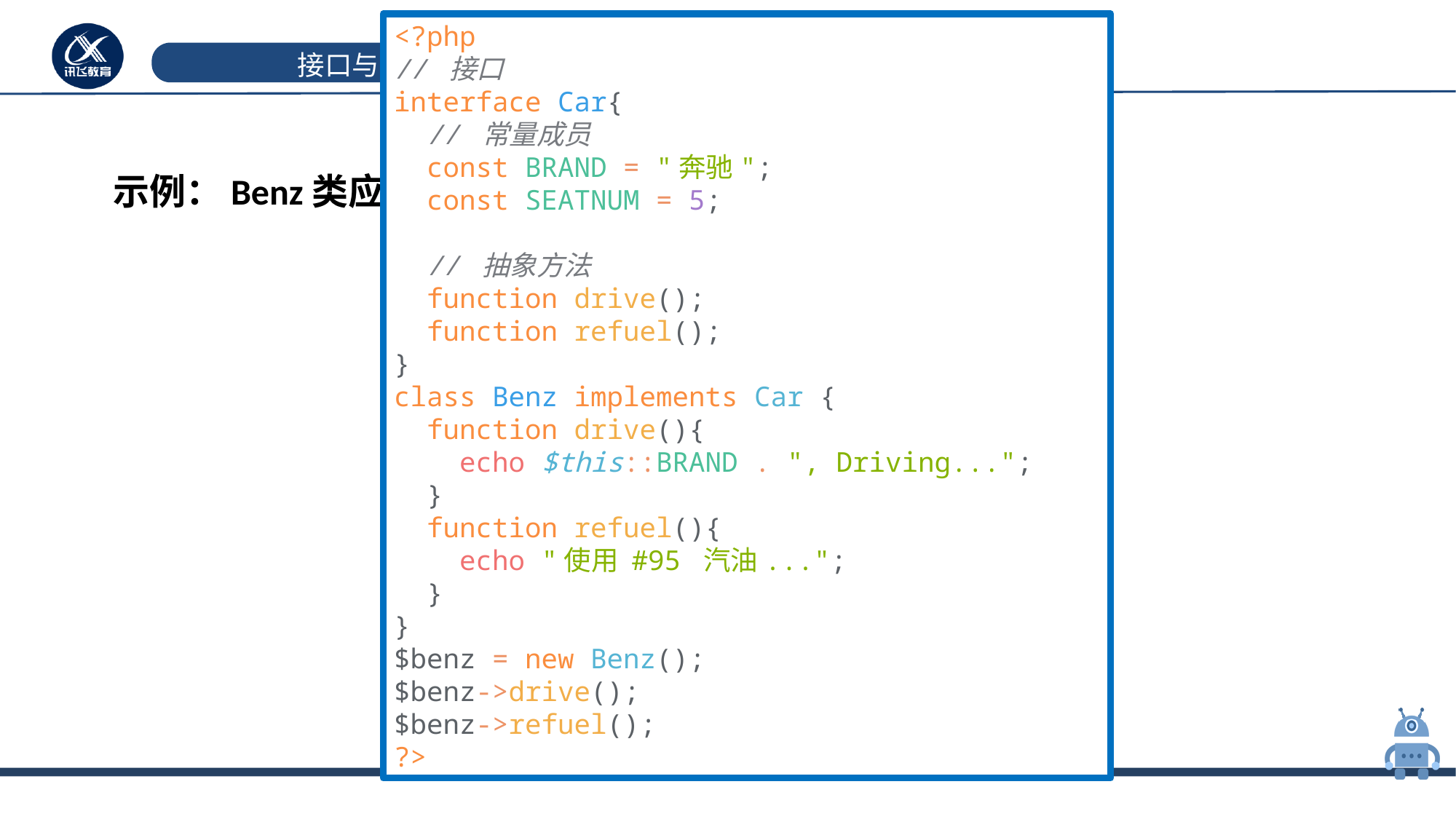

<?php
// 接口
interface Car{
  // 常量成员
  const BRAND = "奔驰";
  const SEATNUM = 5;
  // 抽象方法
  function drive();
  function refuel();
}
class Benz implements Car {
  function drive(){
    echo $this::BRAND . ", Driving...";
  }
  function refuel(){
    echo "使用 #95 汽油...";
  }
}
$benz = new Benz();
$benz->drive();
$benz->refuel();
?>
# 接口与抽象类
示例：Benz类应用了接口 Car，实现所有的抽象方法